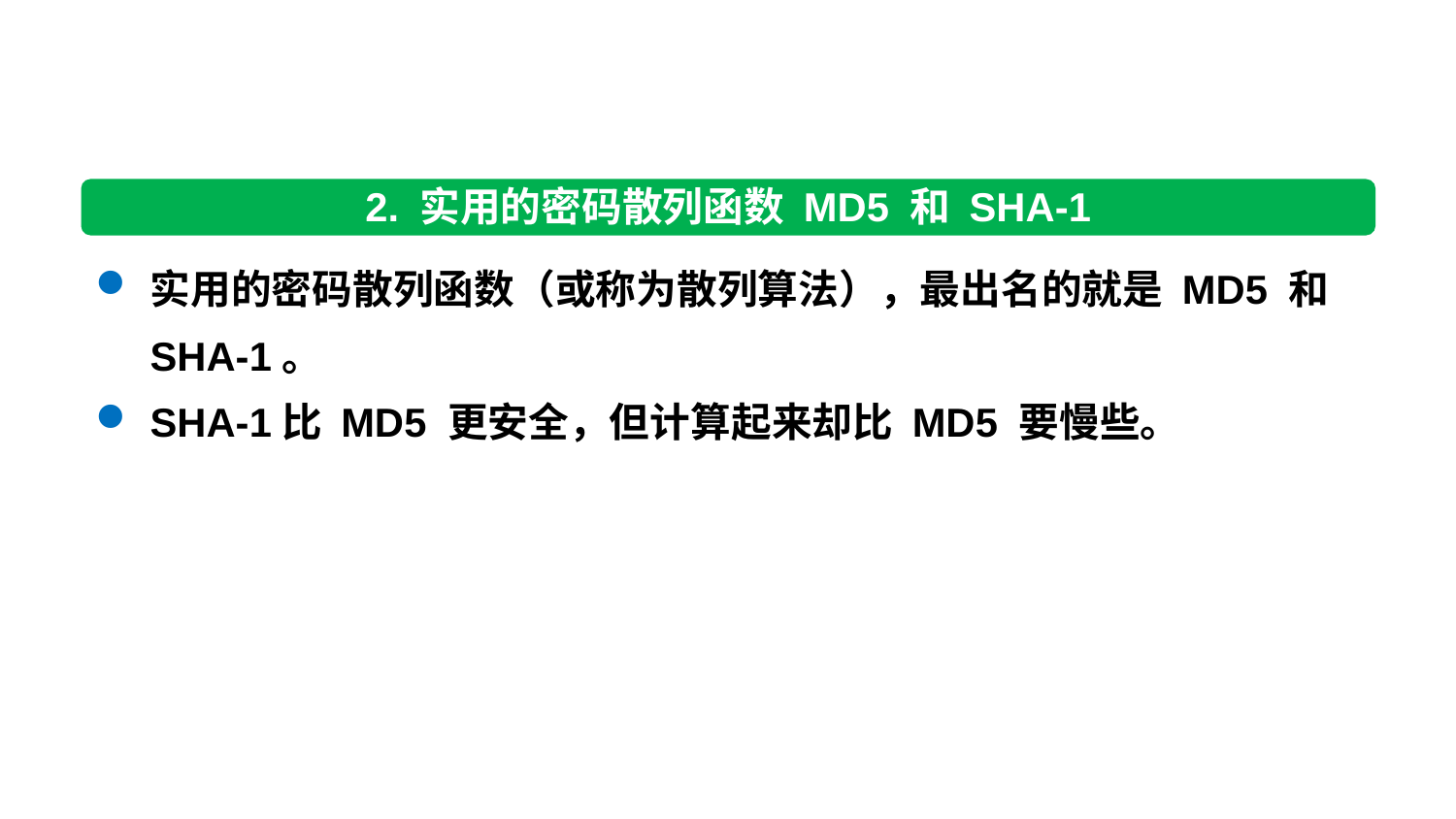

2. 实用的密码散列函数 MD5 和 SHA-1

实用的密码散列函数（或称为散列算法），最出名的就是 MD5 和 SHA-1。
SHA-1比 MD5 更安全，但计算起来却比 MD5 要慢些。
35